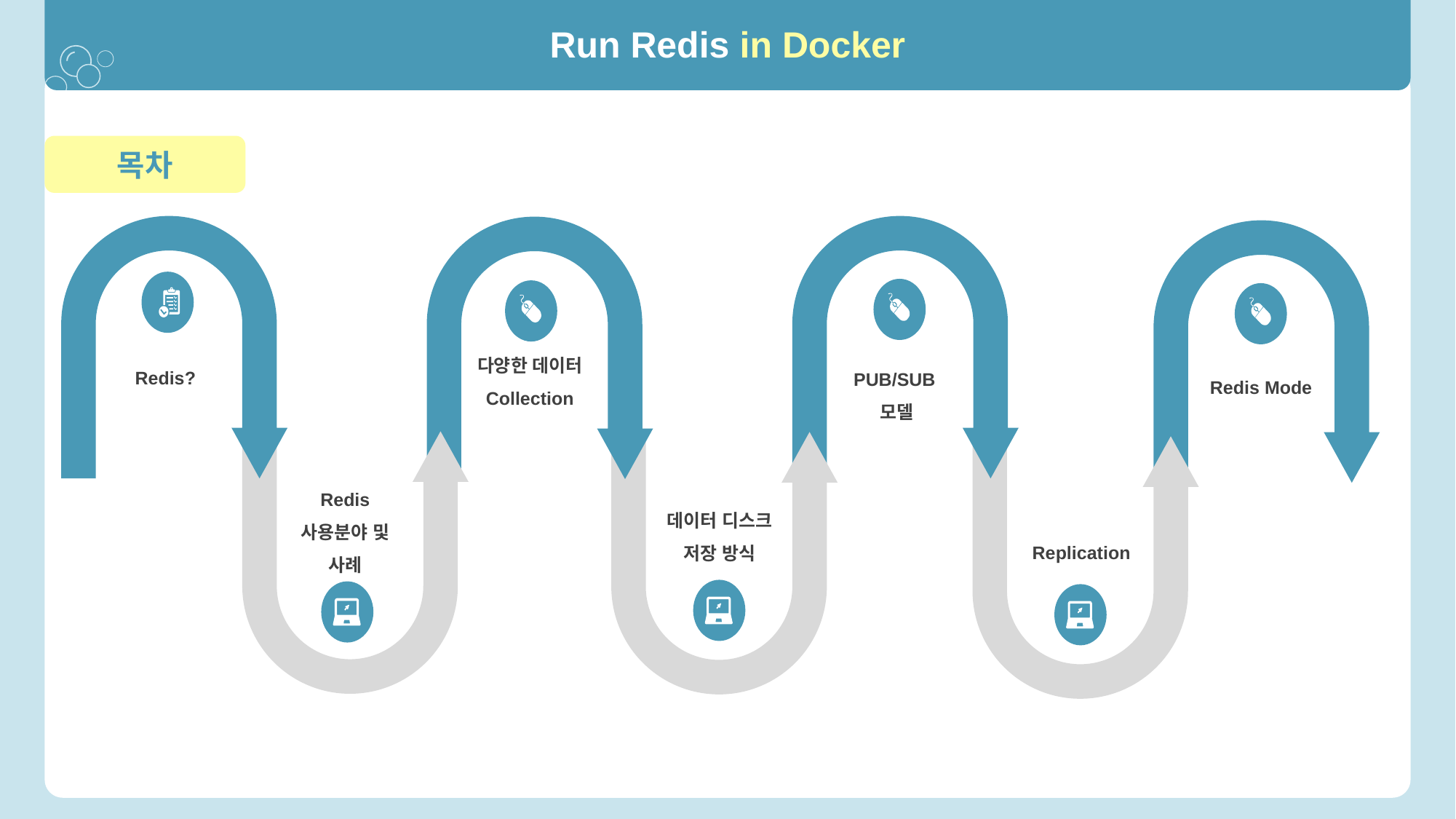

Run Redis in Docker

목차

다양한 데이터 Collection
Redis?
PUB/SUB
모델
Redis Mode

Redis 사용분야 및 사례
데이터 디스크 저장 방식
Replication